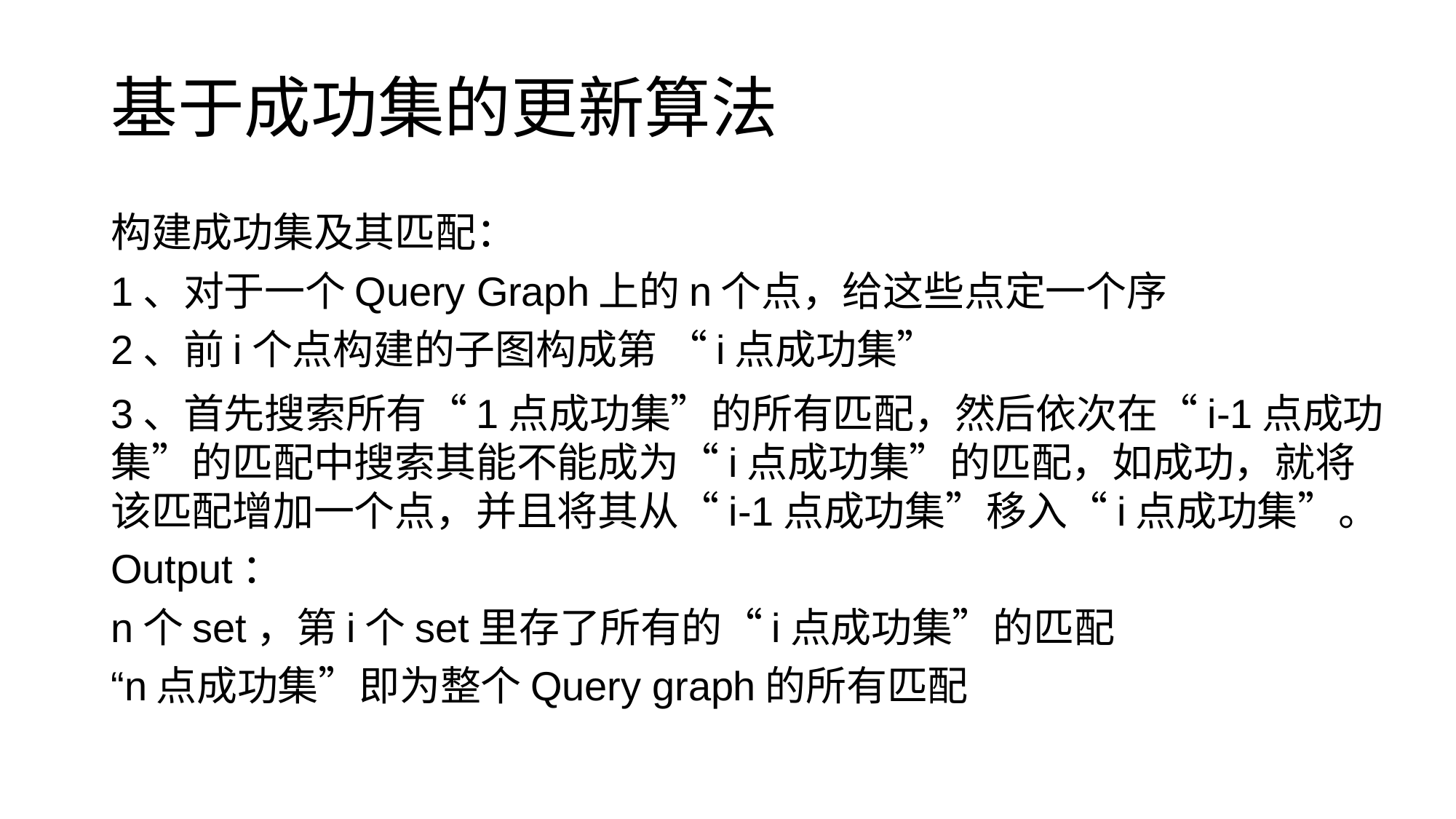

# 基于成功集的更新算法
构建成功集及其匹配：
1、对于一个Query Graph上的n个点，给这些点定一个序
2、前i个点构建的子图构成第 “i点成功集”
3、首先搜索所有“1点成功集”的所有匹配，然后依次在“i-1点成功集”的匹配中搜索其能不能成为“i点成功集”的匹配，如成功，就将该匹配增加一个点，并且将其从“i-1点成功集”移入“i点成功集”。
Output：
n个set，第i个set里存了所有的“i点成功集”的匹配
“n点成功集”即为整个Query graph的所有匹配